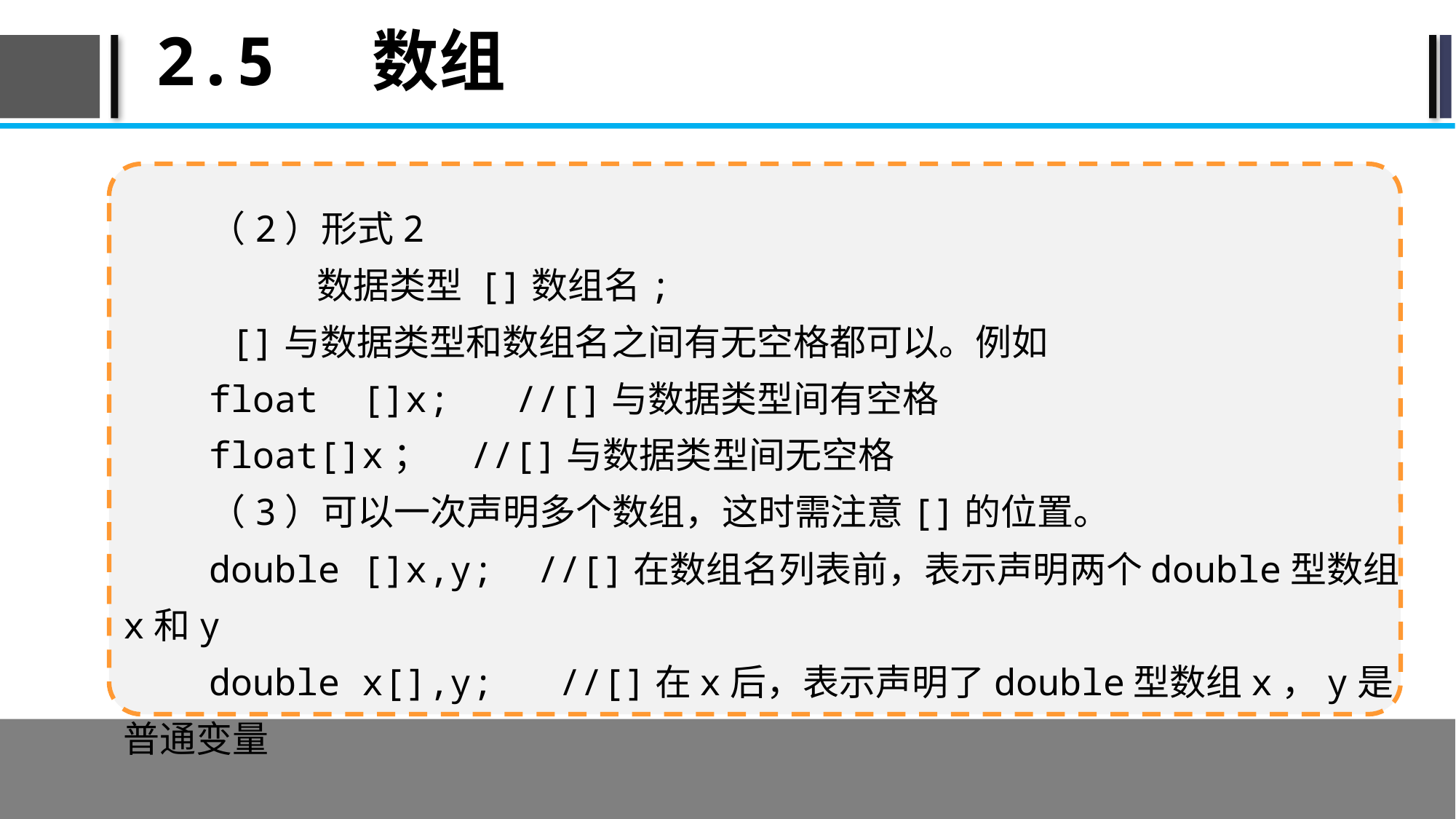

# 2.5  数组

（2）形式2
数据类型 []数组名;
 []与数据类型和数组名之间有无空格都可以。例如
float  []x;   //[]与数据类型间有空格
float[]x；    //[]与数据类型间无空格
（3）可以一次声明多个数组，这时需注意[]的位置。
double []x,y;  //[]在数组名列表前，表示声明两个double型数组x和y
double x[],y;   //[]在x后，表示声明了double型数组x，y是普通变量